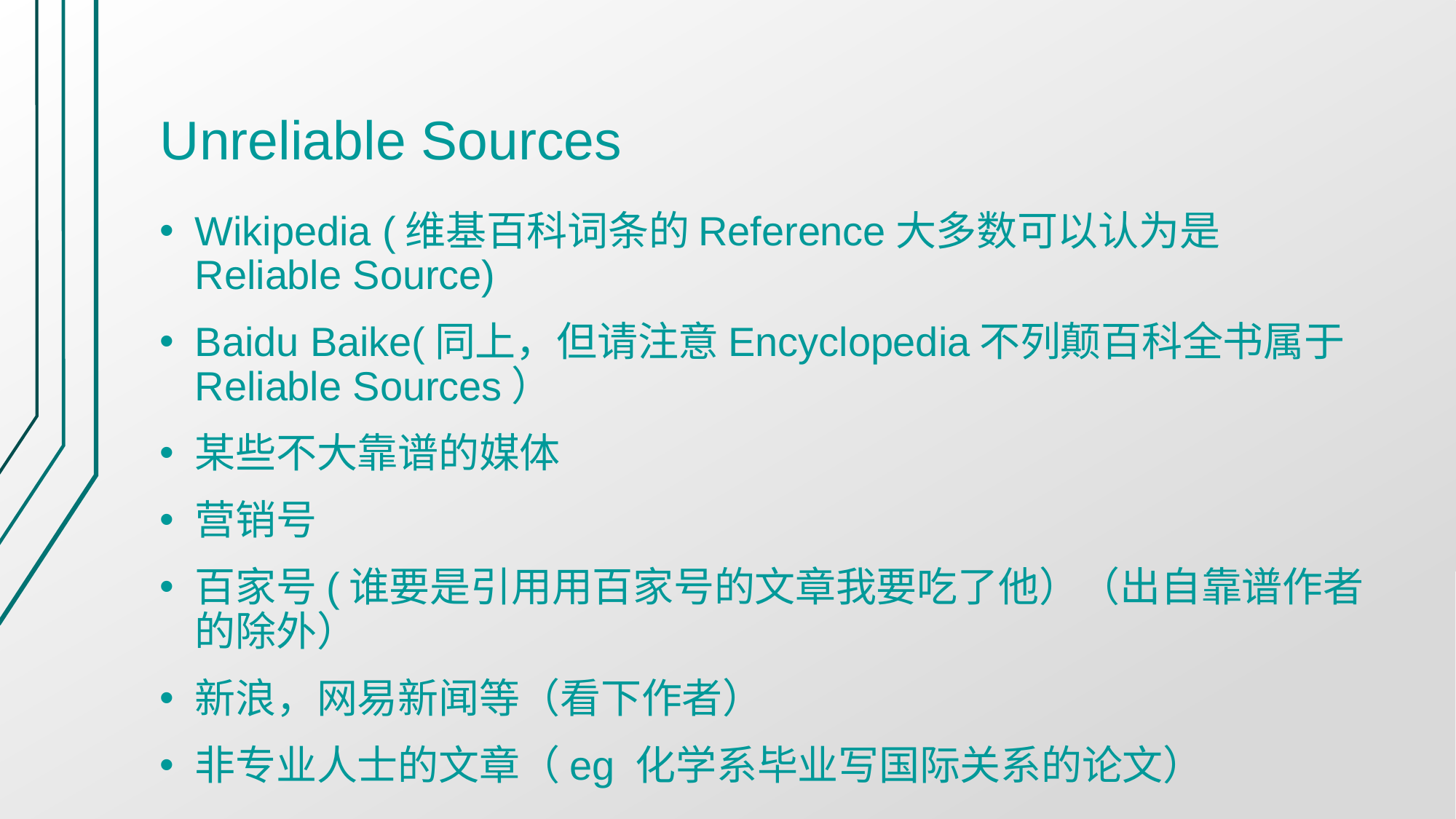

# Unreliable Sources
Wikipedia (维基百科词条的Reference大多数可以认为是Reliable Source)
Baidu Baike(同上，但请注意Encyclopedia不列颠百科全书属于Reliable Sources）
某些不大靠谱的媒体
营销号
百家号(谁要是引用用百家号的文章我要吃了他）（出自靠谱作者的除外）
新浪，网易新闻等（看下作者）
非专业人士的文章（eg 化学系毕业写国际关系的论文）